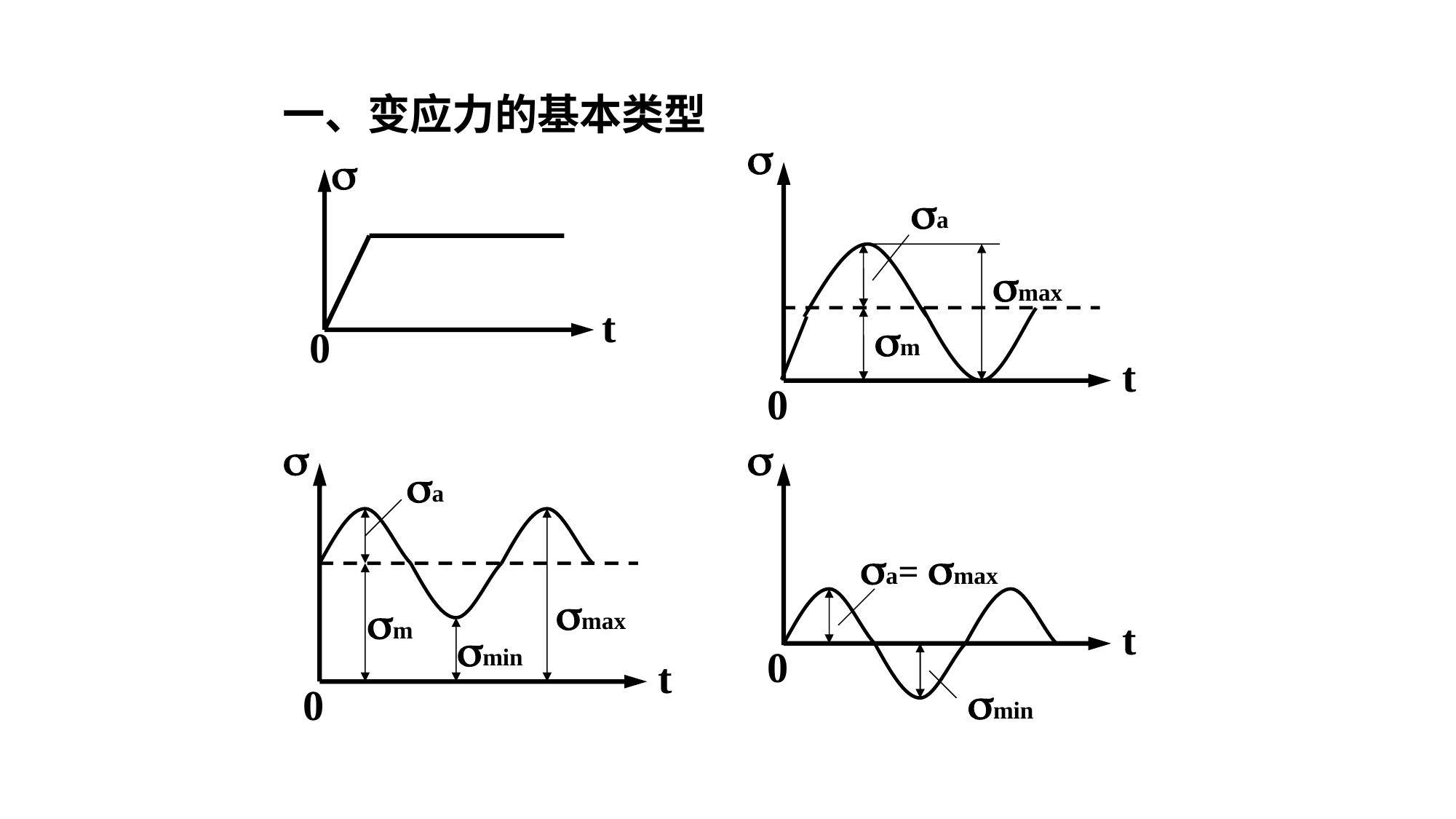

一、变应力的基本类型
σ

σa

σmax

σm

t
0

σ

t
0

σ
σa

σmax
σm
σmin

t
0

σ

σa= σmax

t
0

σmin